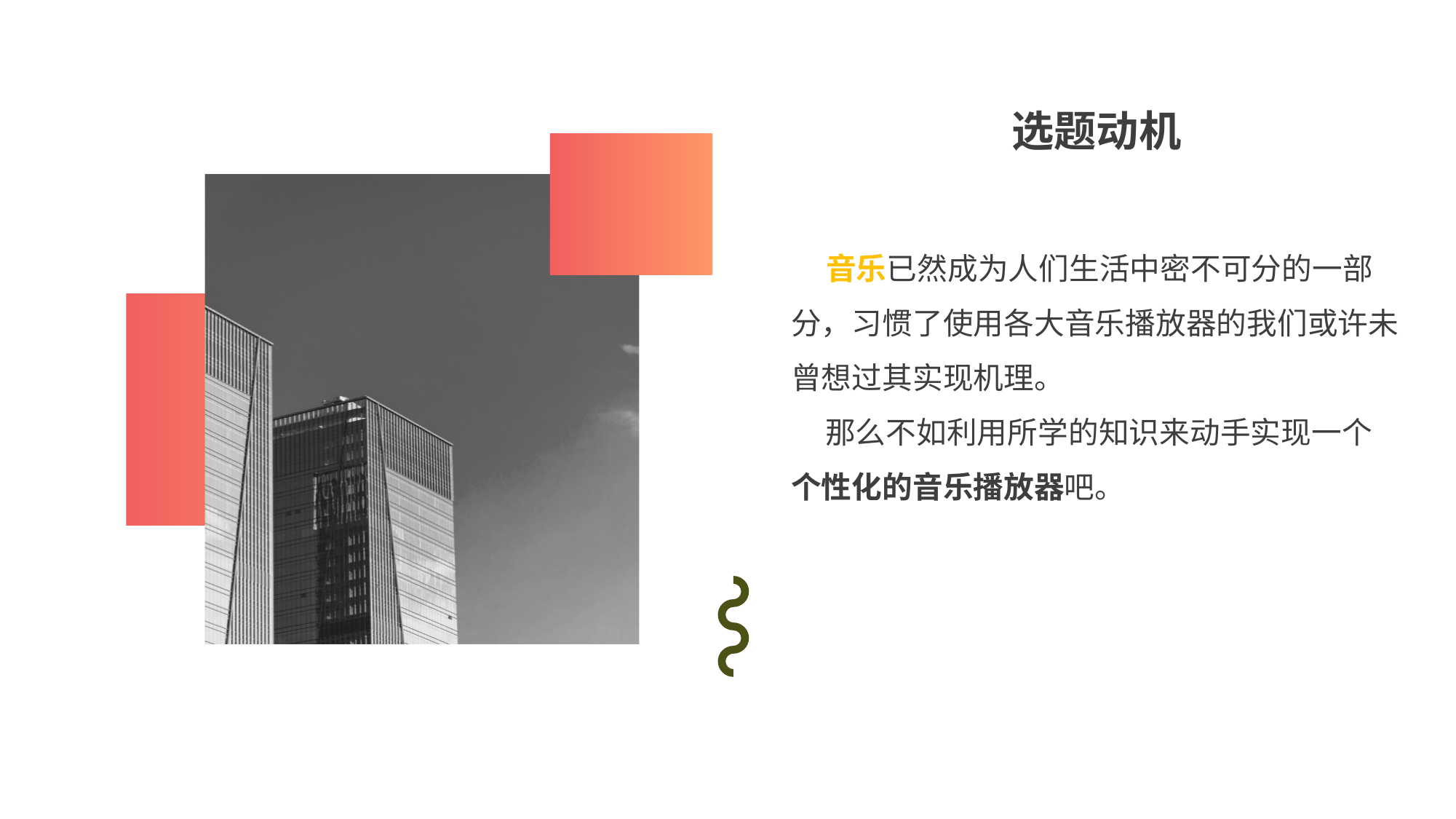

选题动机

    音乐已然成为人们生活中密不可分的一部分，习惯了使用各大音乐播放器的我们或许未曾想过其实现机理。
    那么不如利用所学的知识来动手实现一个个性化的音乐播放器吧。